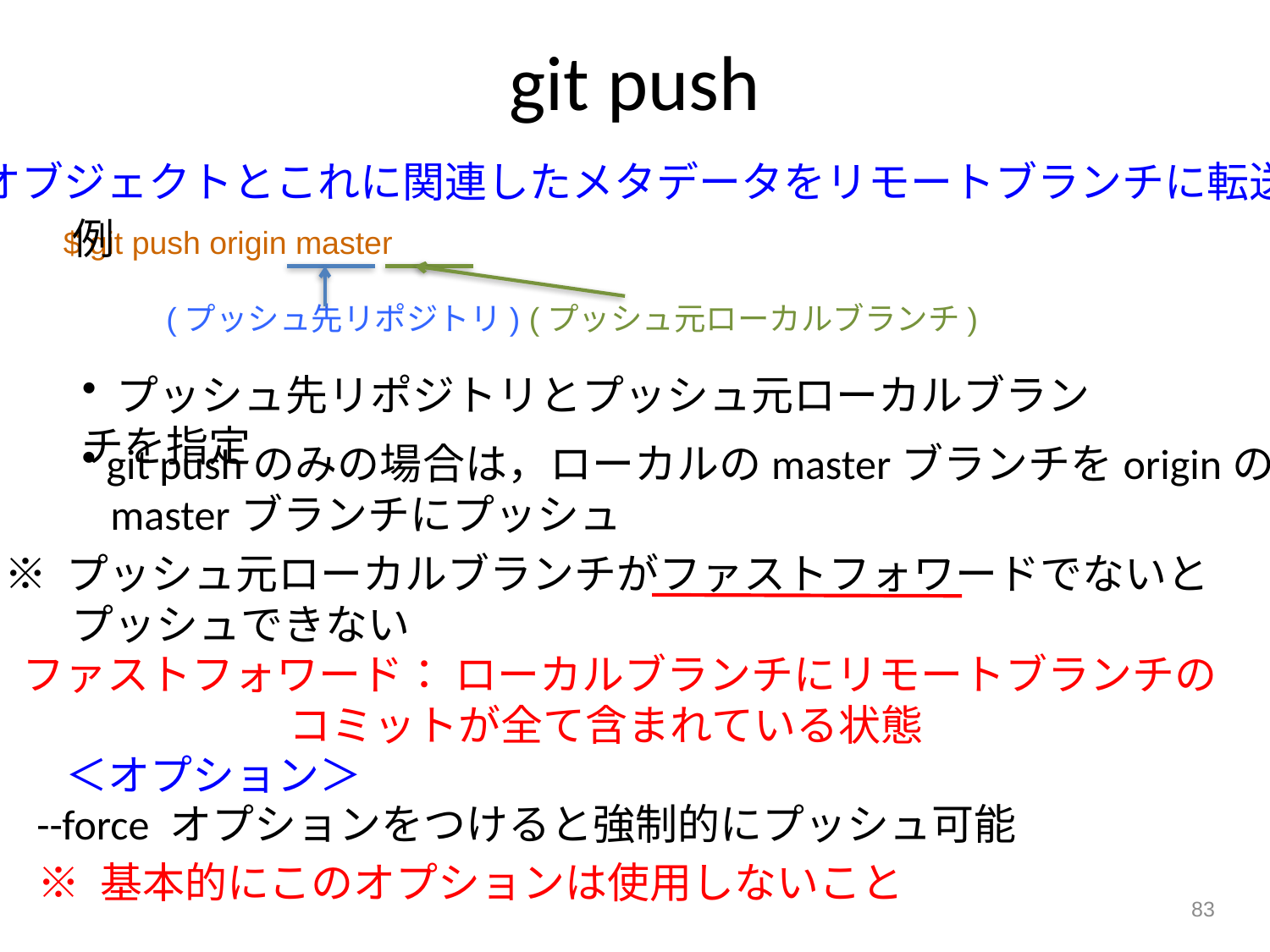

# git push
オブジェクトとこれに関連したメタデータをリモートブランチに転送
例
$ git push origin master

　　　(プッシュ先リポジトリ) (プッシュ元ローカルブランチ)
 プッシュ先リポジトリとプッシュ元ローカルブランチを指定
 git pushのみの場合は，ローカルのmasterブランチをoriginの
   masterブランチにプッシュ
※ プッシュ元ローカルブランチがファストフォワードでないと
      プッシュできない

ファストフォワード： ローカルブランチにリモートブランチの
                           コミットが全て含まれている状態
＜オプション＞
--force オプションをつけると強制的にプッシュ可能
※ 基本的にこのオプションは使用しないこと
83